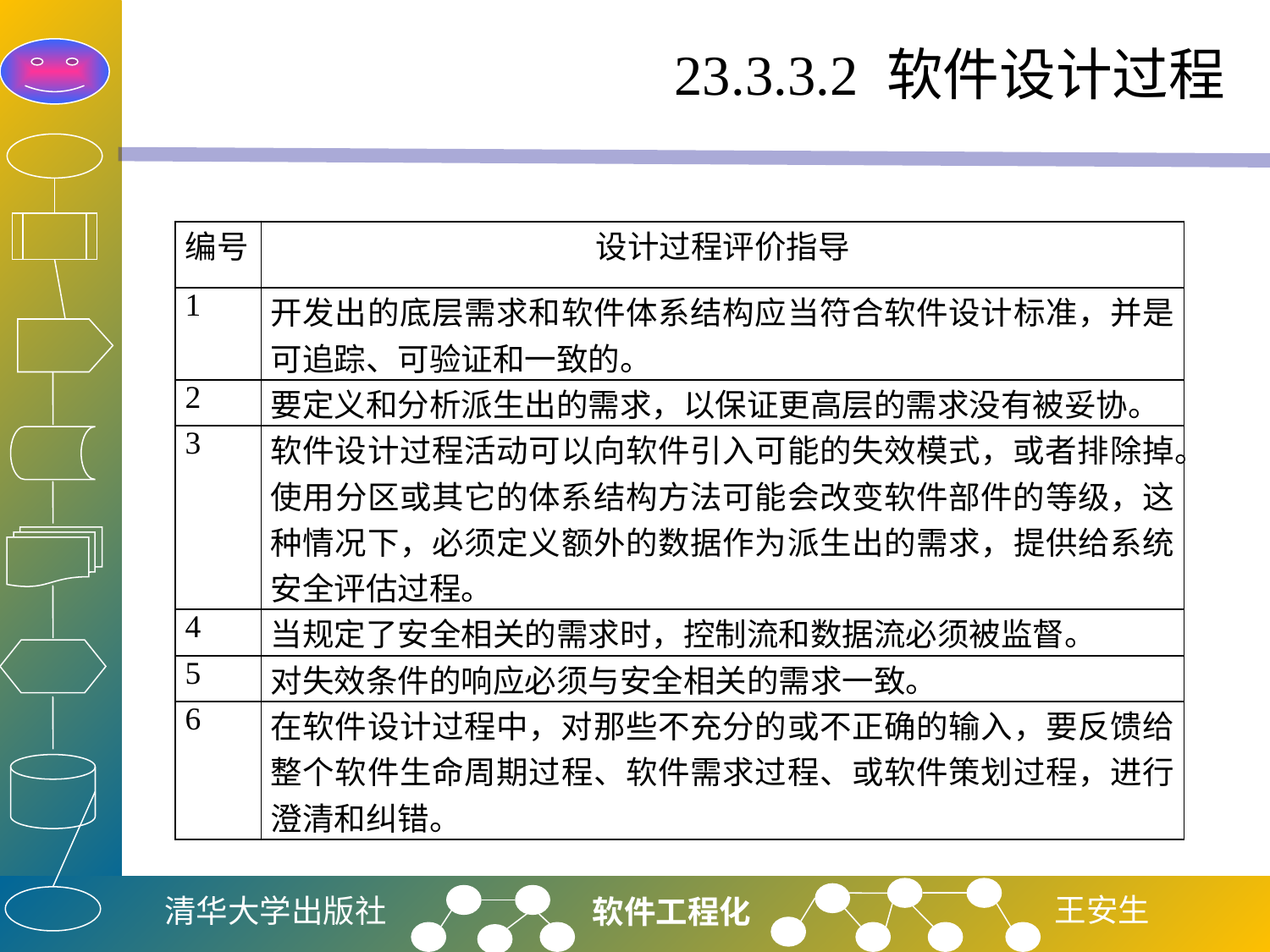

# 23.3.3.2 软件设计过程
| 编号 | 设计过程评价指导 |
| --- | --- |
| 1 | 开发出的底层需求和软件体系结构应当符合软件设计标准，并是可追踪、可验证和一致的。 |
| 2 | 要定义和分析派生出的需求，以保证更高层的需求没有被妥协。 |
| 3 | 软件设计过程活动可以向软件引入可能的失效模式，或者排除掉。使用分区或其它的体系结构方法可能会改变软件部件的等级，这种情况下，必须定义额外的数据作为派生出的需求，提供给系统安全评估过程。 |
| 4 | 当规定了安全相关的需求时，控制流和数据流必须被监督。 |
| 5 | 对失效条件的响应必须与安全相关的需求一致。 |
| 6 | 在软件设计过程中，对那些不充分的或不正确的输入，要反馈给整个软件生命周期过程、软件需求过程、或软件策划过程，进行澄清和纠错。 |